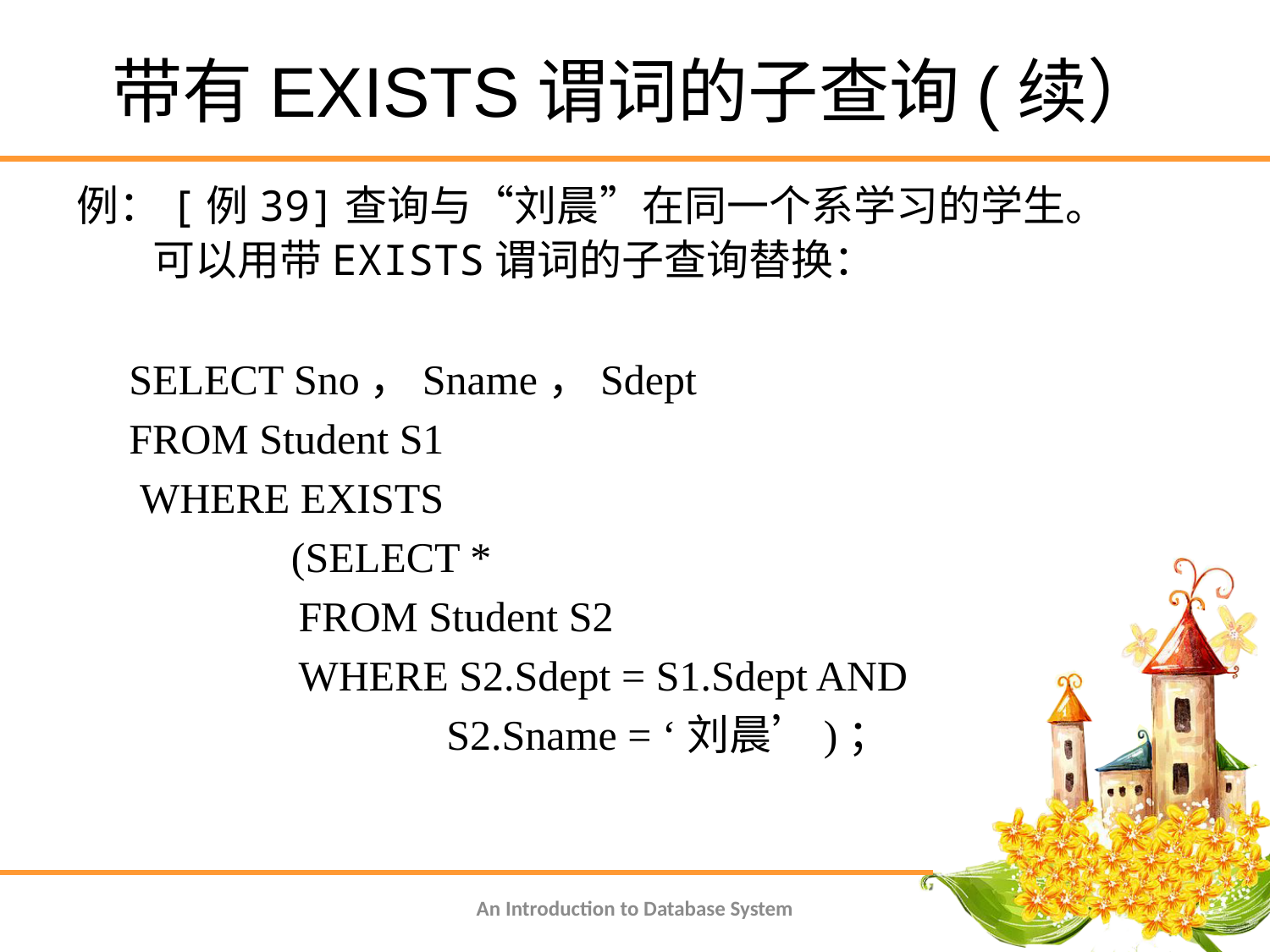

# 带有EXISTS谓词的子查询(续）
例：[例39]查询与“刘晨”在同一个系学习的学生。
       可以用带EXISTS谓词的子查询替换：

     SELECT Sno，Sname，Sdept
     FROM Student S1
      WHERE EXISTS
             　   (SELECT *
                     FROM Student S2
                     WHERE S2.Sdept = S1.Sdept AND
                                   S2.Sname = ‘刘晨’)；
An Introduction to Database System